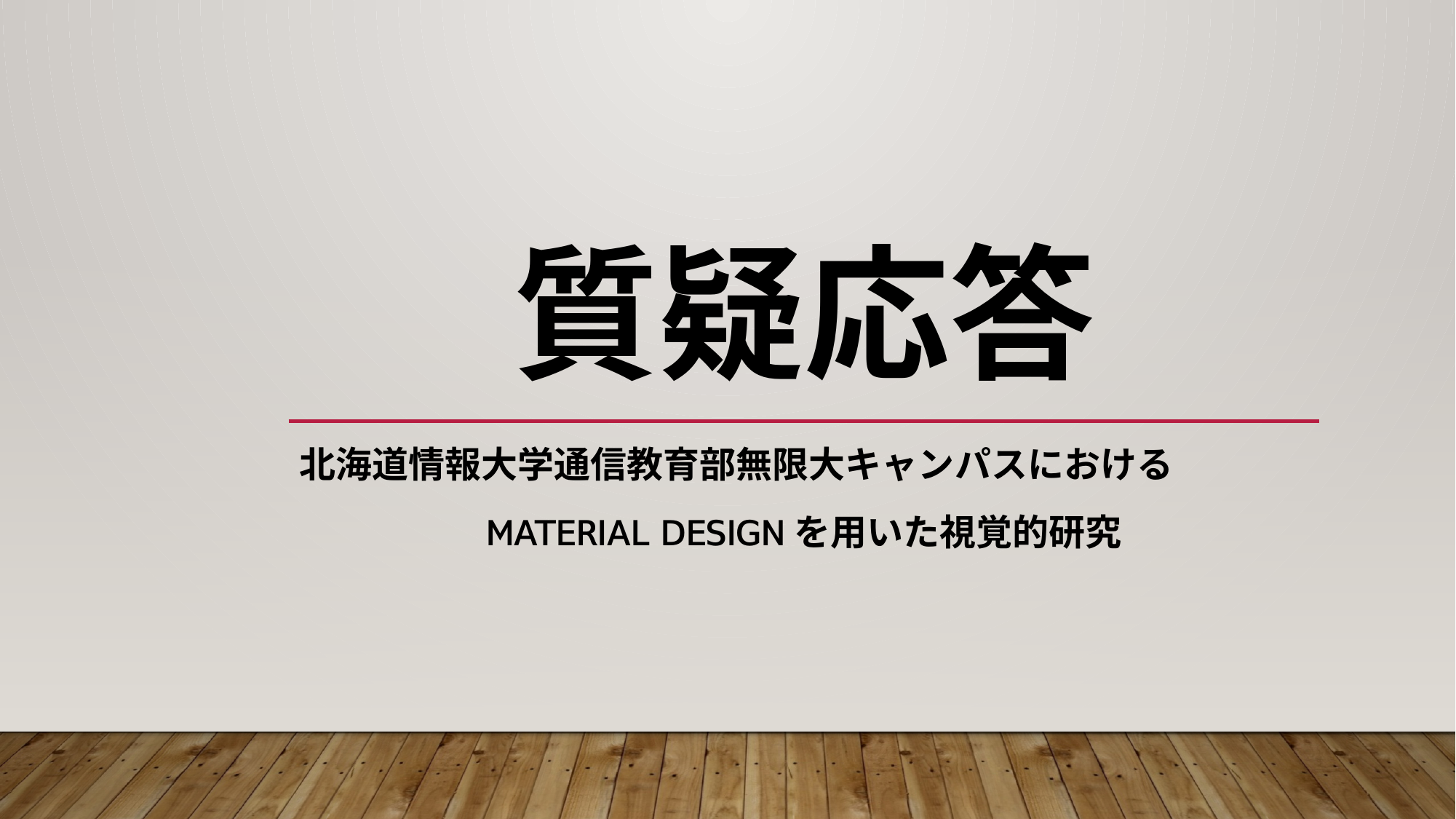

# 質疑応答
北海道情報大学通信教育部無限大キャンパスにおける
Material Designを用いた視覚的研究